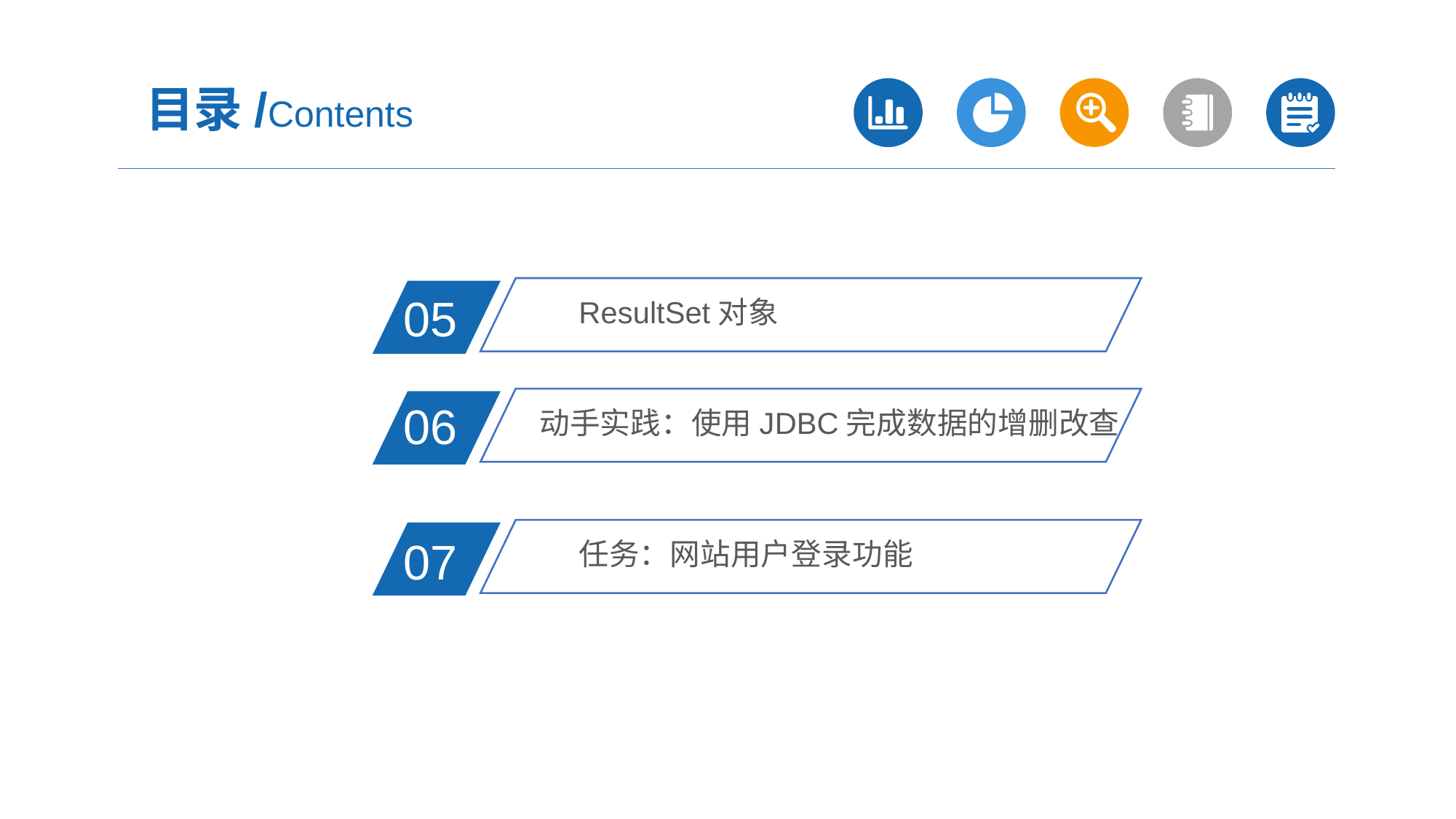

目录/Contents

ResultSet对象

05

 动手实践：使用JDBC完成数据的增删改查
06

任务：网站用户登录功能

07